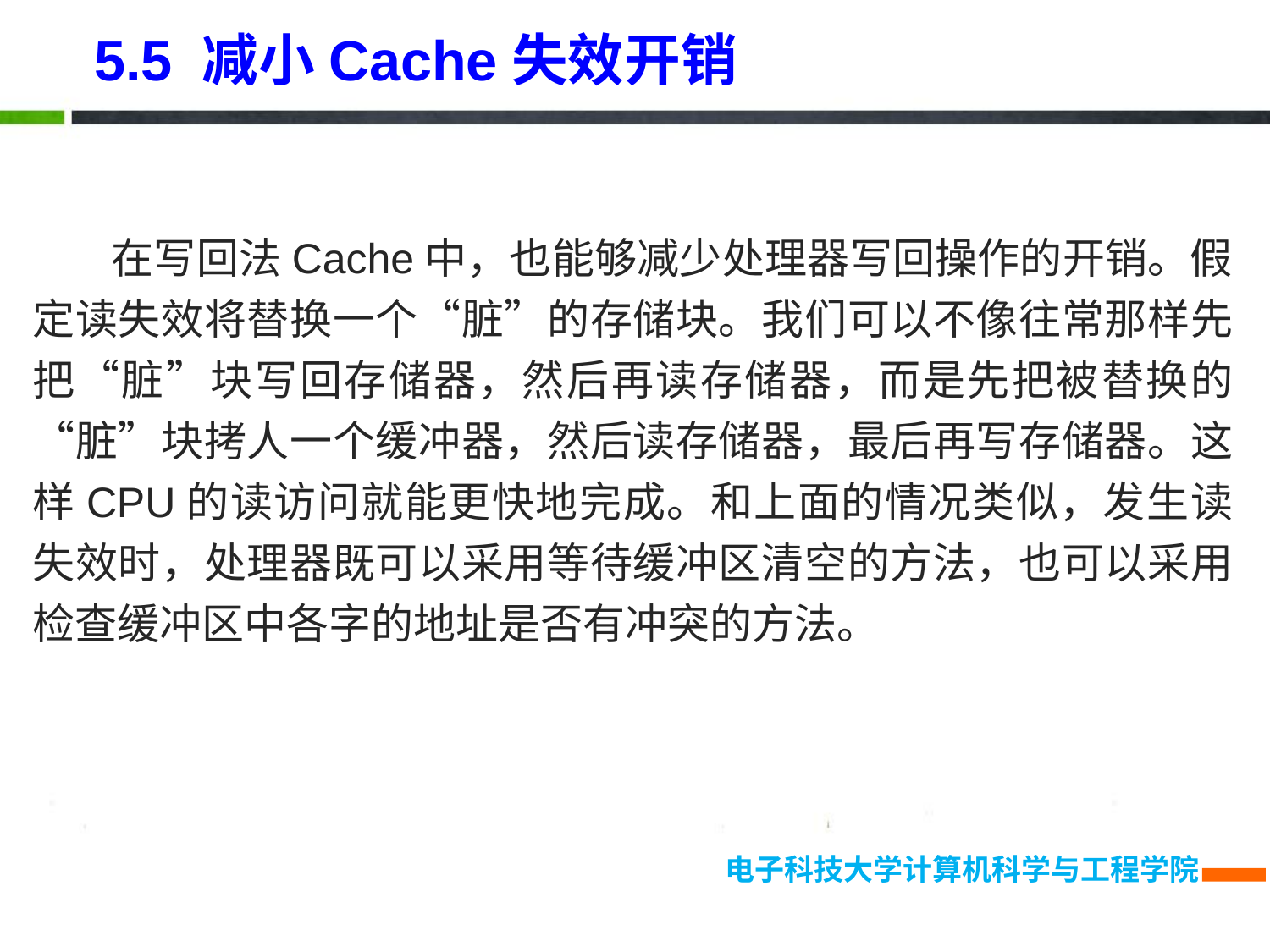

5.5 减小Cache失效开销
       在写回法Cache中，也能够减少处理器写回操作的开销。假定读失效将替换一个“脏”的存储块。我们可以不像往常那样先把“脏”块写回存储器，然后再读存储器，而是先把被替换的“脏”块拷人一个缓冲器，然后读存储器，最后再写存储器。这样CPU的读访问就能更快地完成。和上面的情况类似，发生读失效时，处理器既可以采用等待缓冲区清空的方法，也可以采用检查缓冲区中各字的地址是否有冲突的方法。
95